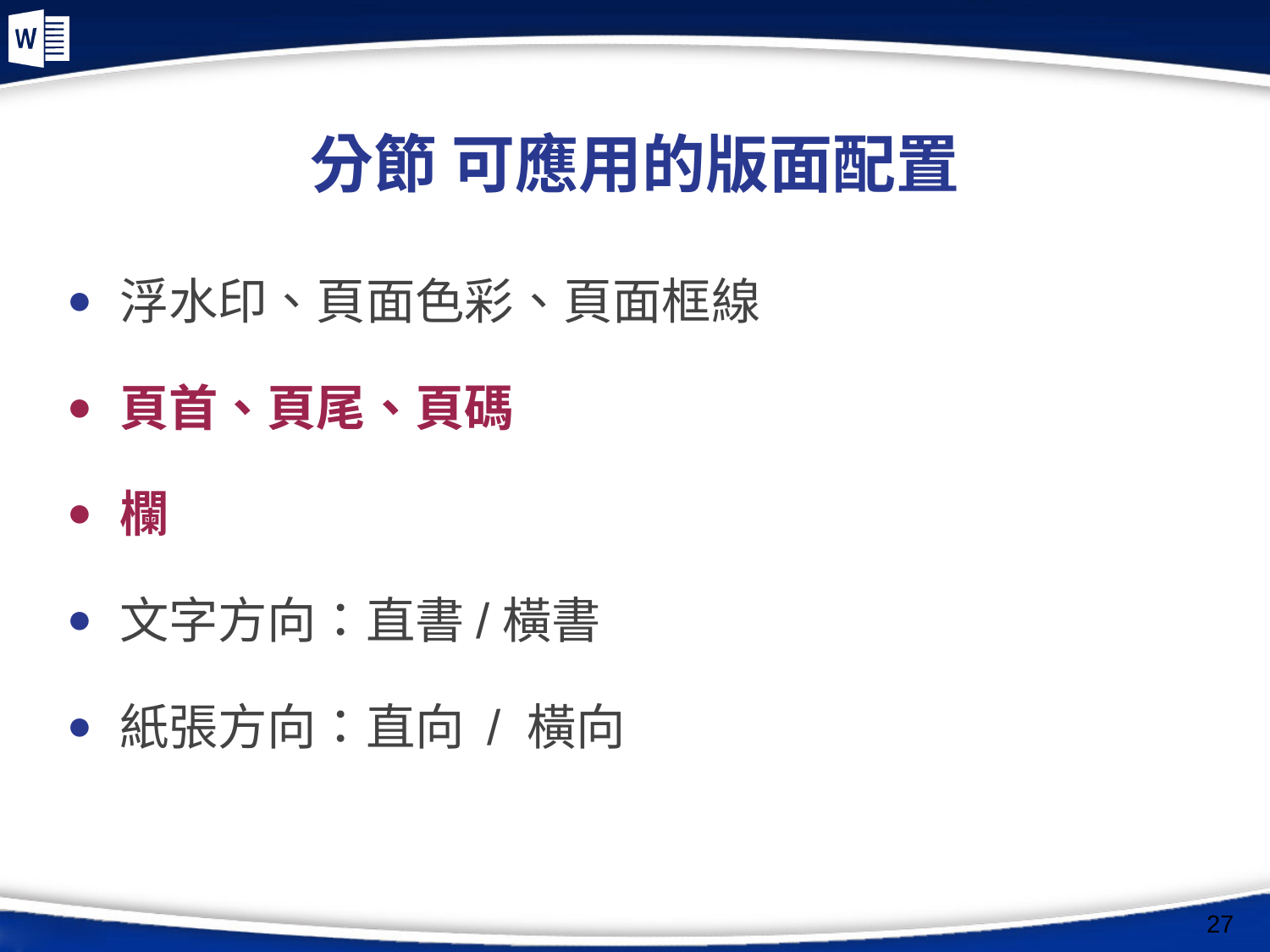

# 分節 可應用的版面配置
浮水印、頁面色彩、頁面框線
頁首、頁尾、頁碼
欄
文字方向：直書/橫書
紙張方向：直向 / 橫向
27